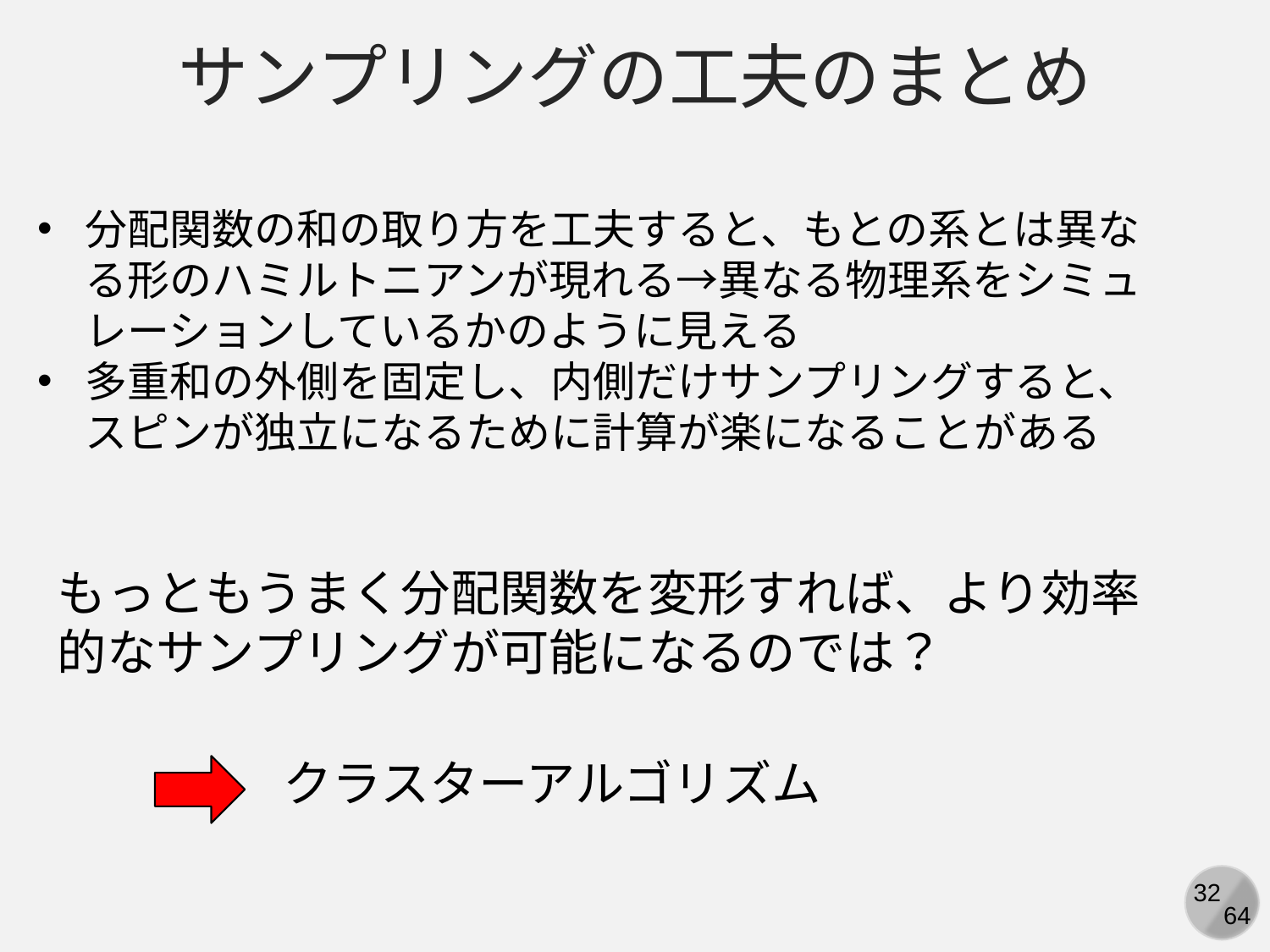

サンプリングの工夫のまとめ
分配関数の和の取り方を工夫すると、もとの系とは異なる形のハミルトニアンが現れる→異なる物理系をシミュレーションしているかのように見える
多重和の外側を固定し、内側だけサンプリングすると、スピンが独立になるために計算が楽になることがある
もっともうまく分配関数を変形すれば、より効率的なサンプリングが可能になるのでは？
クラスターアルゴリズム